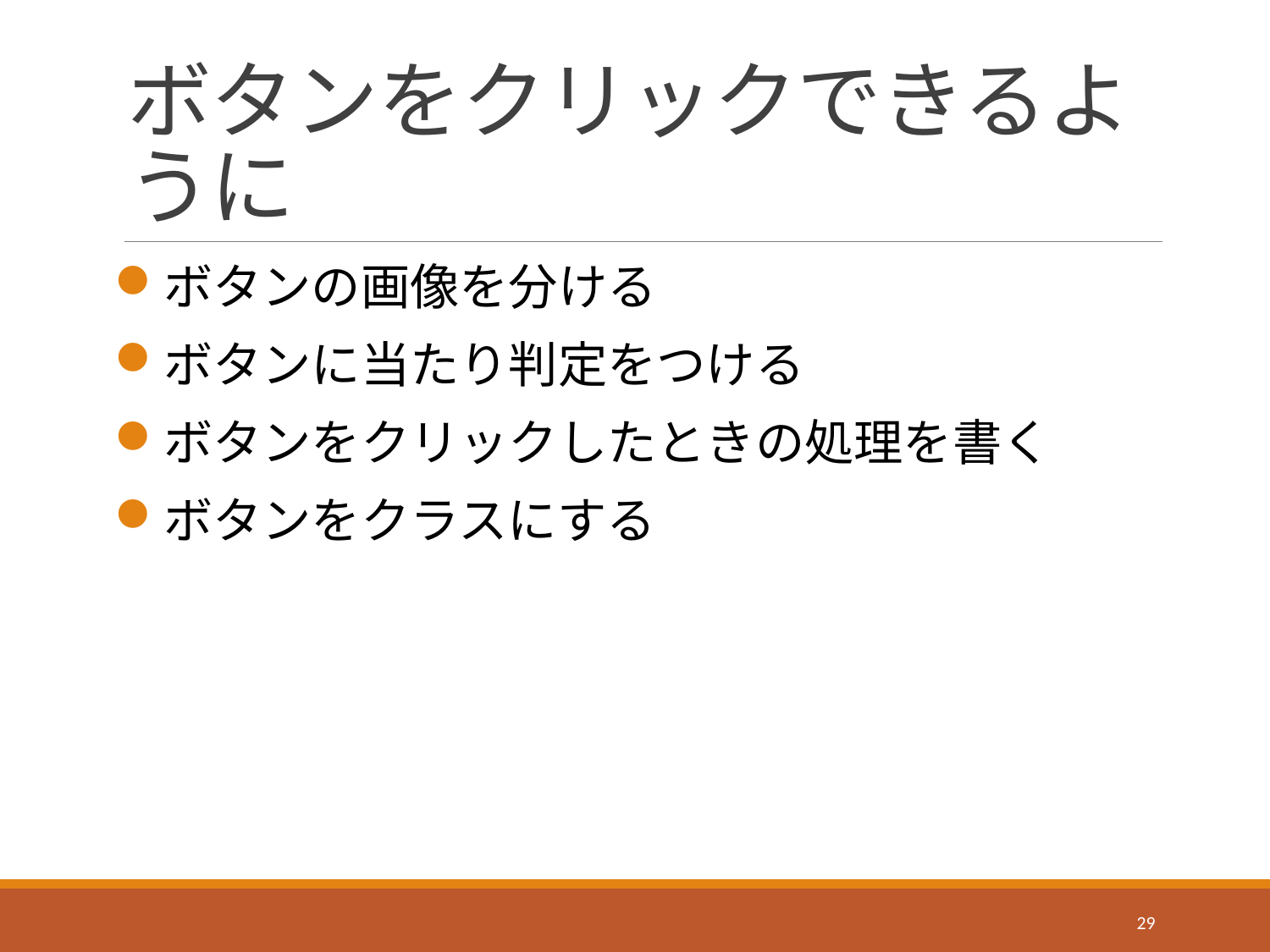

# ボタンをクリックできるように
ボタンの画像を分ける
ボタンに当たり判定をつける
ボタンをクリックしたときの処理を書く
ボタンをクラスにする
29